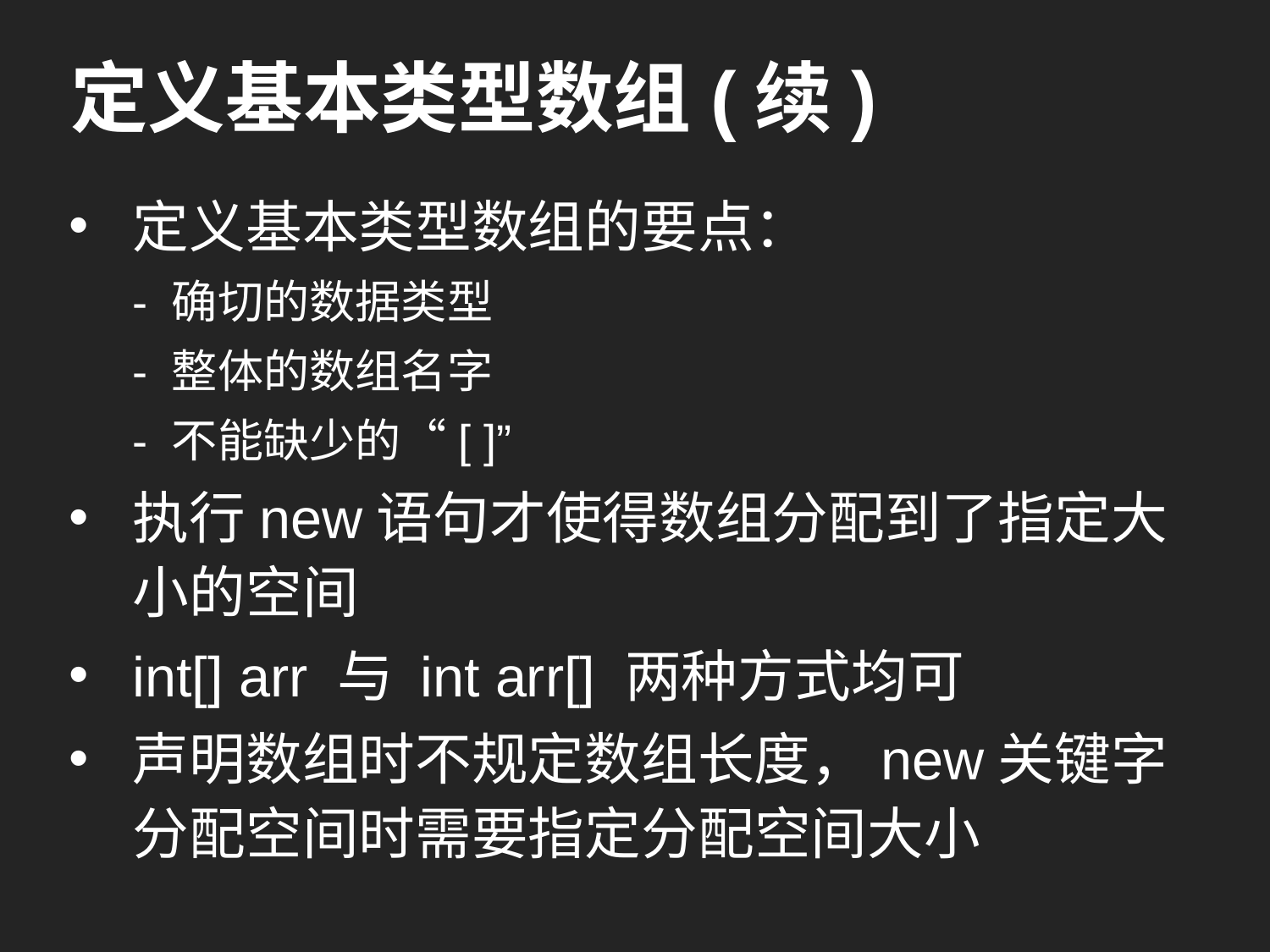

# 定义基本类型数组(续)
定义基本类型数组的要点：
- 确切的数据类型
- 整体的数组名字
- 不能缺少的“[ ]”
执行new语句才使得数组分配到了指定大小的空间
int[] arr 与 int arr[] 两种方式均可
声明数组时不规定数组长度，new关键字分配空间时需要指定分配空间大小